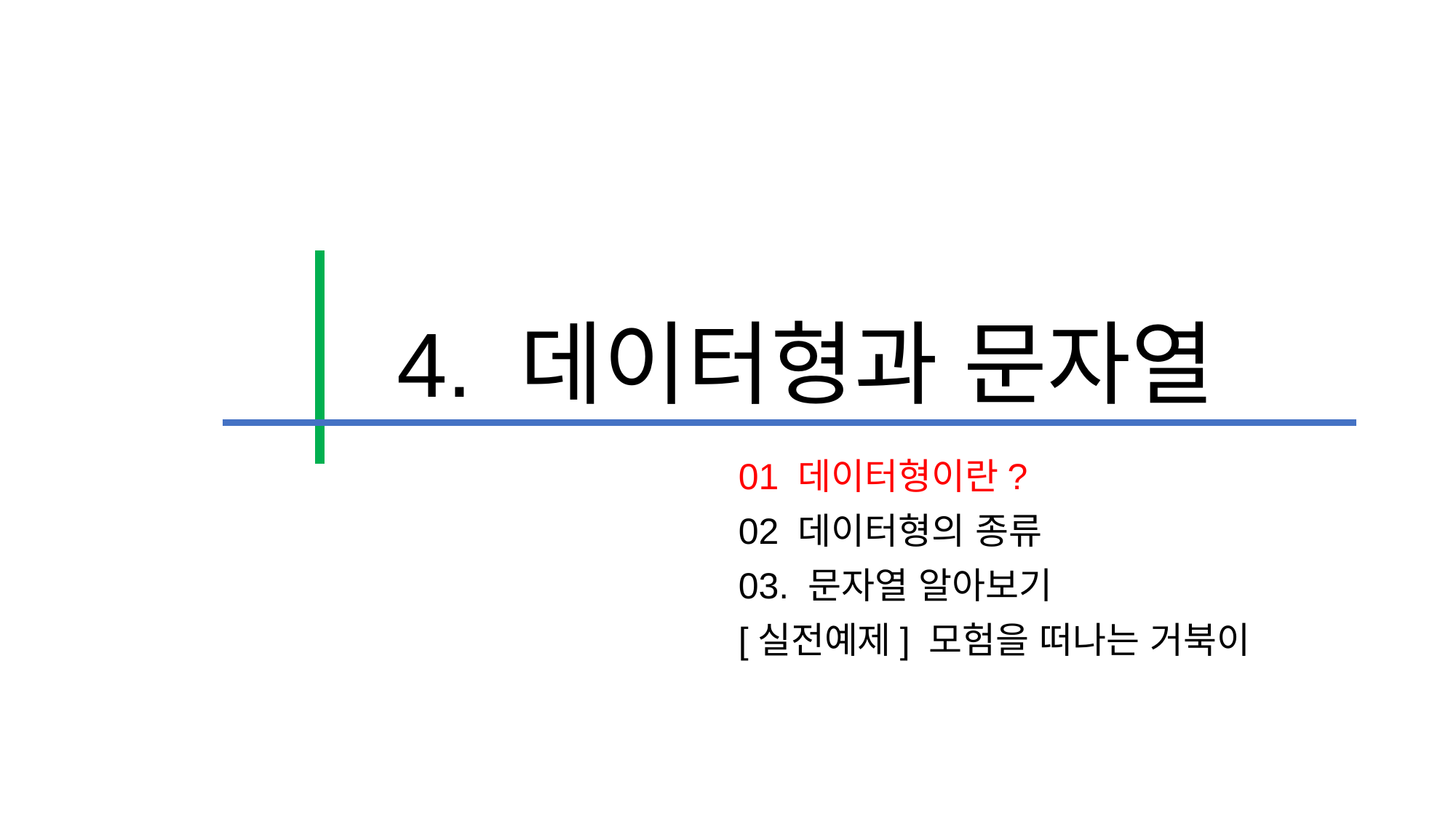

# 4. 데이터형과 문자열
01 데이터형이란?
02 데이터형의 종류
03. 문자열 알아보기
[실전예제] 모험을 떠나는 거북이